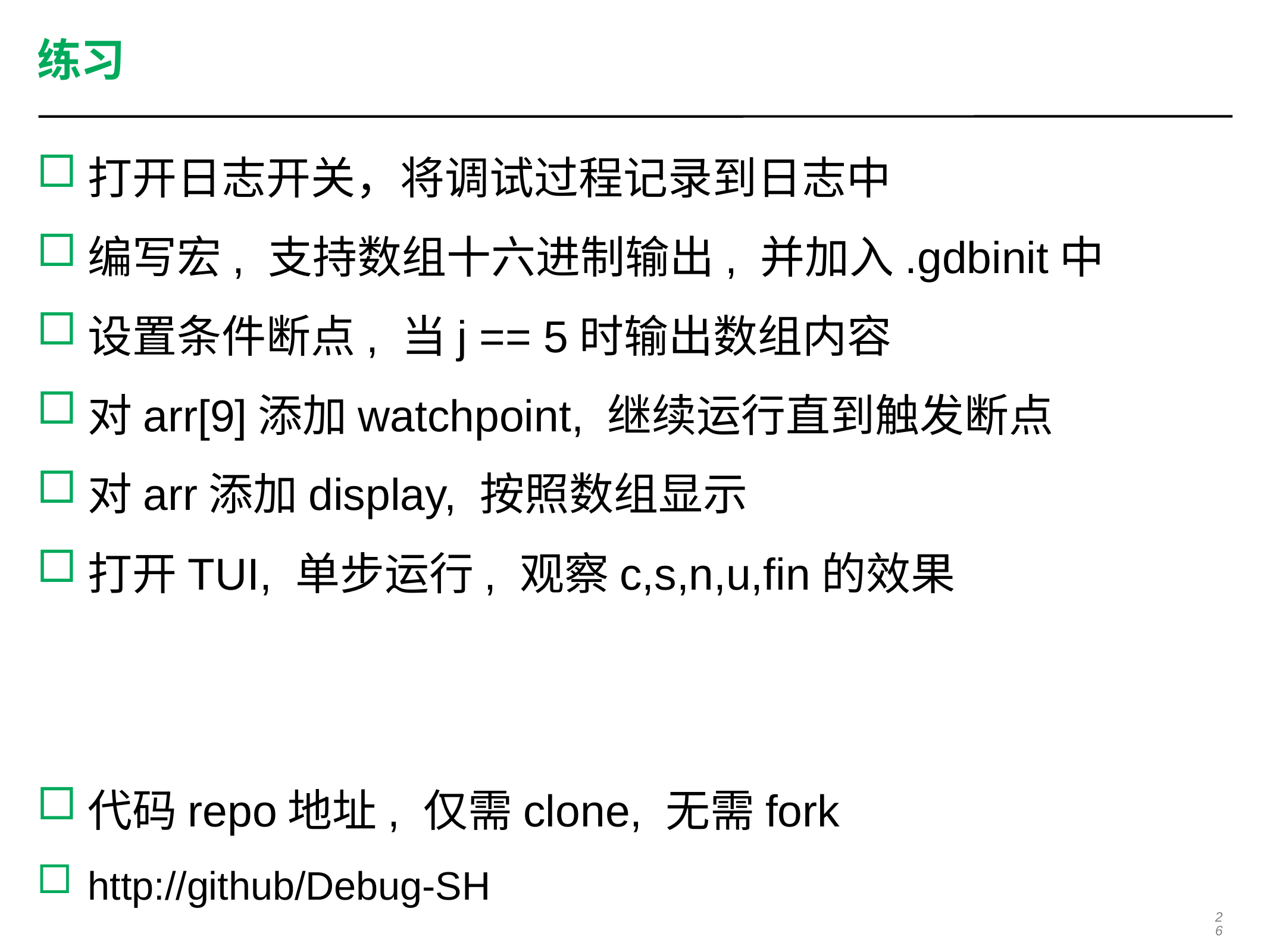

# 练习
打开日志开关，将调试过程记录到日志中
编写宏, 支持数组十六进制输出, 并加入.gdbinit中
设置条件断点, 当j == 5时输出数组内容
对arr[9]添加watchpoint, 继续运行直到触发断点
对arr添加display, 按照数组显示
打开TUI, 单步运行, 观察c,s,n,u,fin的效果

代码repo地址, 仅需clone, 无需fork
http://github/Debug-SH

26